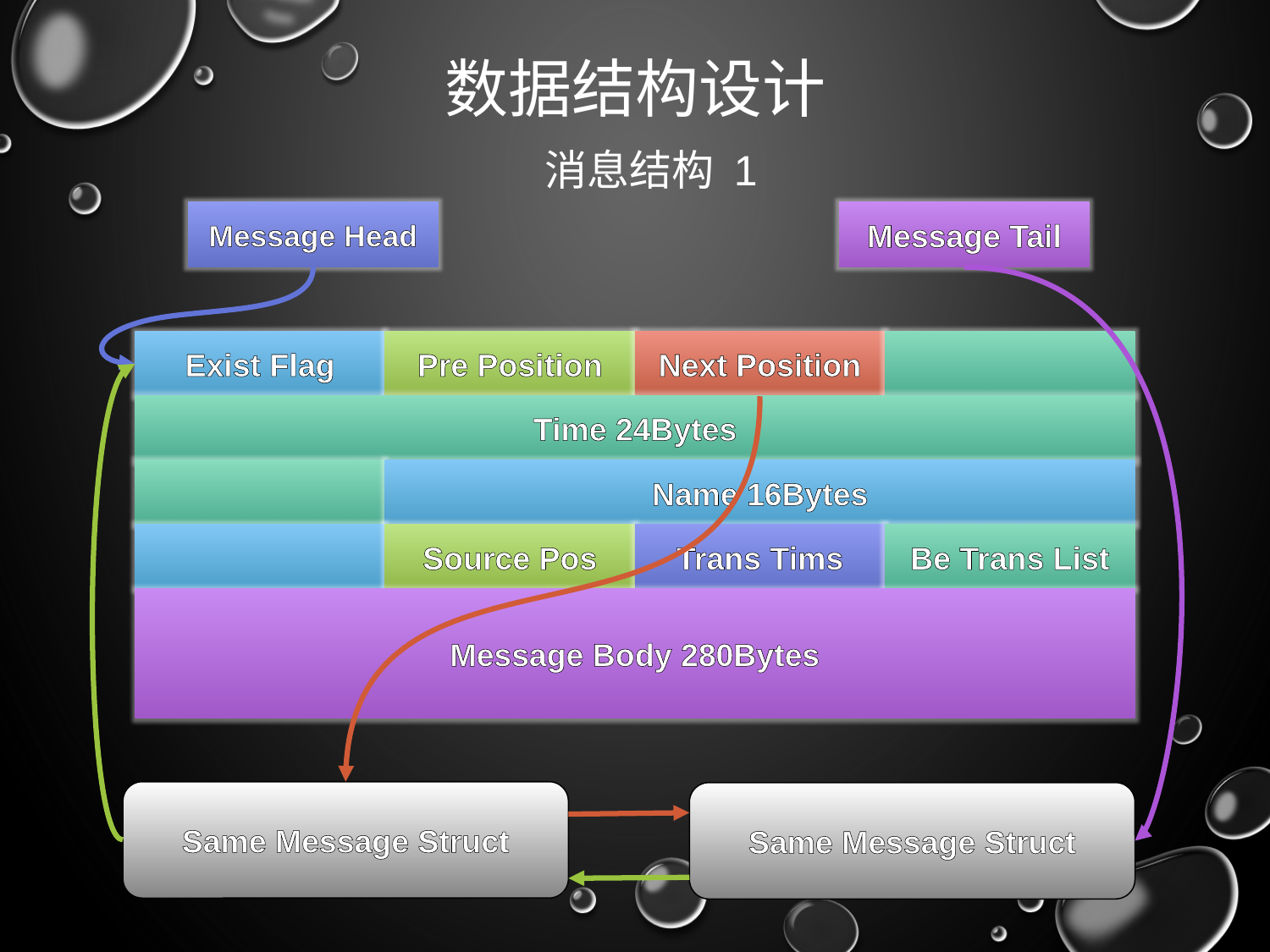

# 数据结构设计
消息结构 1
Message Head
Message Tail
Exist Flag
Pre Position
Next Position

Time 24Bytes

Name 16Bytes

Source Pos
Trans Tims
Be Trans List
Message Body 280Bytes
Same Message Struct
Same Message Struct